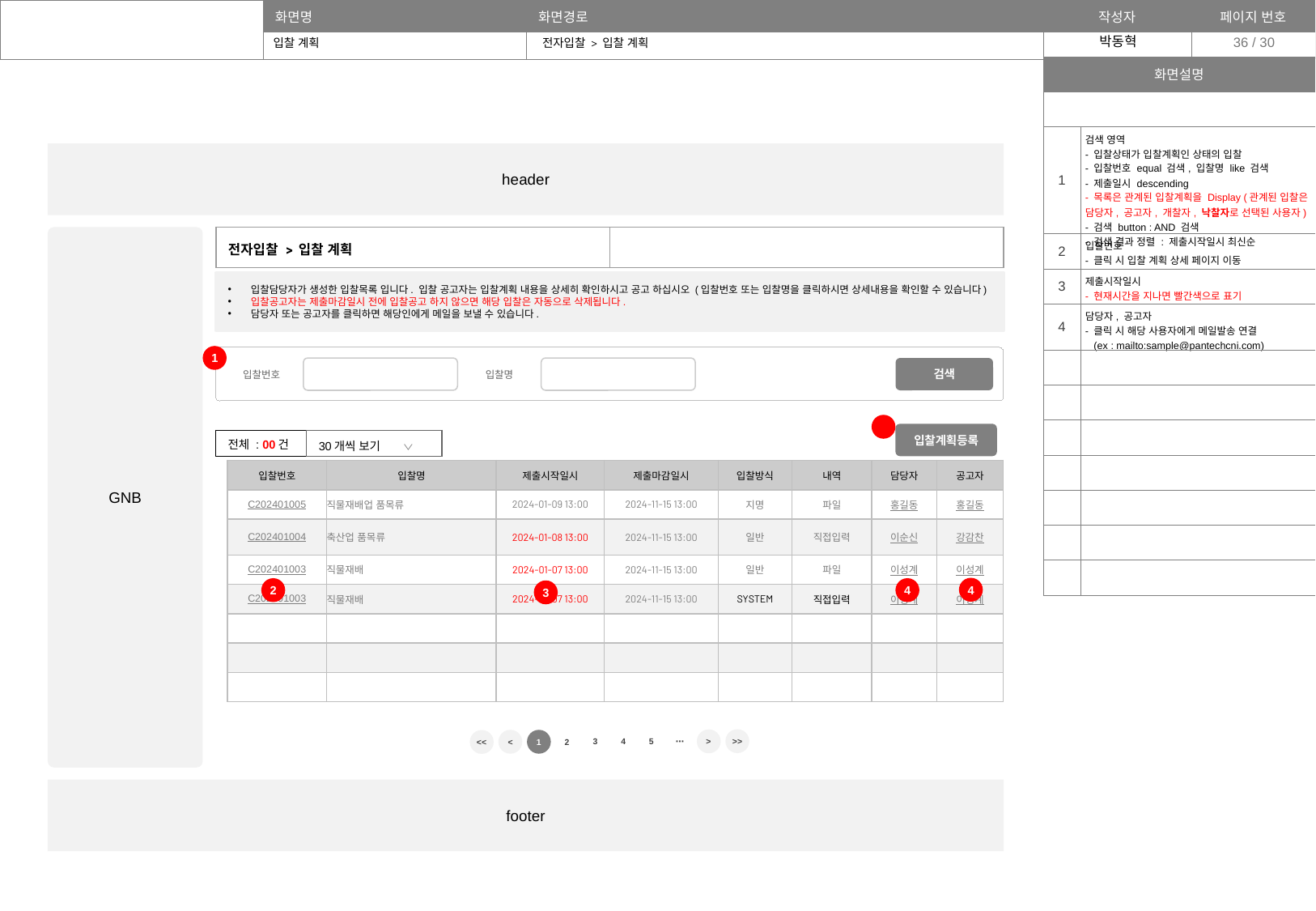

36
입찰 계획
전자입찰 > 입찰 계획
| 화면설명 |  |
| --- | --- |
|  |  |
| 1 | 검색 영역 - 입찰상태가 입찰계획인 상태의 입찰 - 입찰번호 equal 검색, 입찰명 like 검색 - 제출일시 descending - 목록은 관계된 입찰계획을 Display (관계된 입찰은 담당자, 공고자, 개찰자, 낙찰자로 선택된 사용자) - 검색 button : AND 검색 - 검색 결과 정렬 : 제출시작일시 최신순 |
| 2 | 입찰번호 - 클릭 시 입찰 계획 상세 페이지 이동 |
| 3 | 제출시작일시 - 현재시간을 지나면 빨간색으로 표기 |
| 4 | 담당자, 공고자 - 클릭 시 해당 사용자에게 메일발송 연결 (ex : mailto:sample@pantechcni.com) |
|  |  |
|  |  |
|  |  |
|  |  |
|  |  |
|  |  |
|  |  |
header
GNB
| 전자입찰 > 입찰 계획 |  |
| --- | --- |
입찰담당자가 생성한 입찰목록 입니다. 입찰 공고자는 입찰계획 내용을 상세히 확인하시고 공고 하십시오 (입찰번호 또는 입찰명을 클릭하시면 상세내용을 확인할 수 있습니다)
입찰공고자는 제출마감일시 전에 입찰공고 하지 않으면 해당 입찰은 자동으로 삭제됩니다.
담당자 또는 공고자를 클릭하면 해당인에게 메일을 보낼 수 있습니다.
1

입찰번호

입찰명

검색

입찰계획등록
| 전체 : 00건 | 30개씩 보기 ⌵ |
| --- | --- |
| 입찰번호 | 입찰명 | 제출시작일시 | 제출마감일시 | 입찰방식 | 내역 | 담당자 | 공고자 |
| --- | --- | --- | --- | --- | --- | --- | --- |
| C202401005 | 직물재배업 품목류 | 2024-01-09 13:00 | 2024-11-15 13:00 | 지명 | 파일 | 홍길동 | 홍길동 |
| C202401004 | 축산업 품목류 | 2024-01-08 13:00 | 2024-11-15 13:00 | 일반 | 직접입력 | 이순신 | 강감찬 |
| C202401003 | 직물재배 | 2024-01-07 13:00 | 2024-11-15 13:00 | 일반 | 파일 | 이성계 | 이성계 |
| C202401003 | 직물재배 | 2024-01-07 13:00 | 2024-11-15 13:00 | SYSTEM | 직접입력 | 이성계 | 이성계 |
|  |  |  |  |  |  |  |  |
|  |  |  |  |  |  |  |  |
|  |  |  |  |  |  |  |  |
4
2
4
3
>>
⋯
>
3
4
5
<
1
2
<<
footer